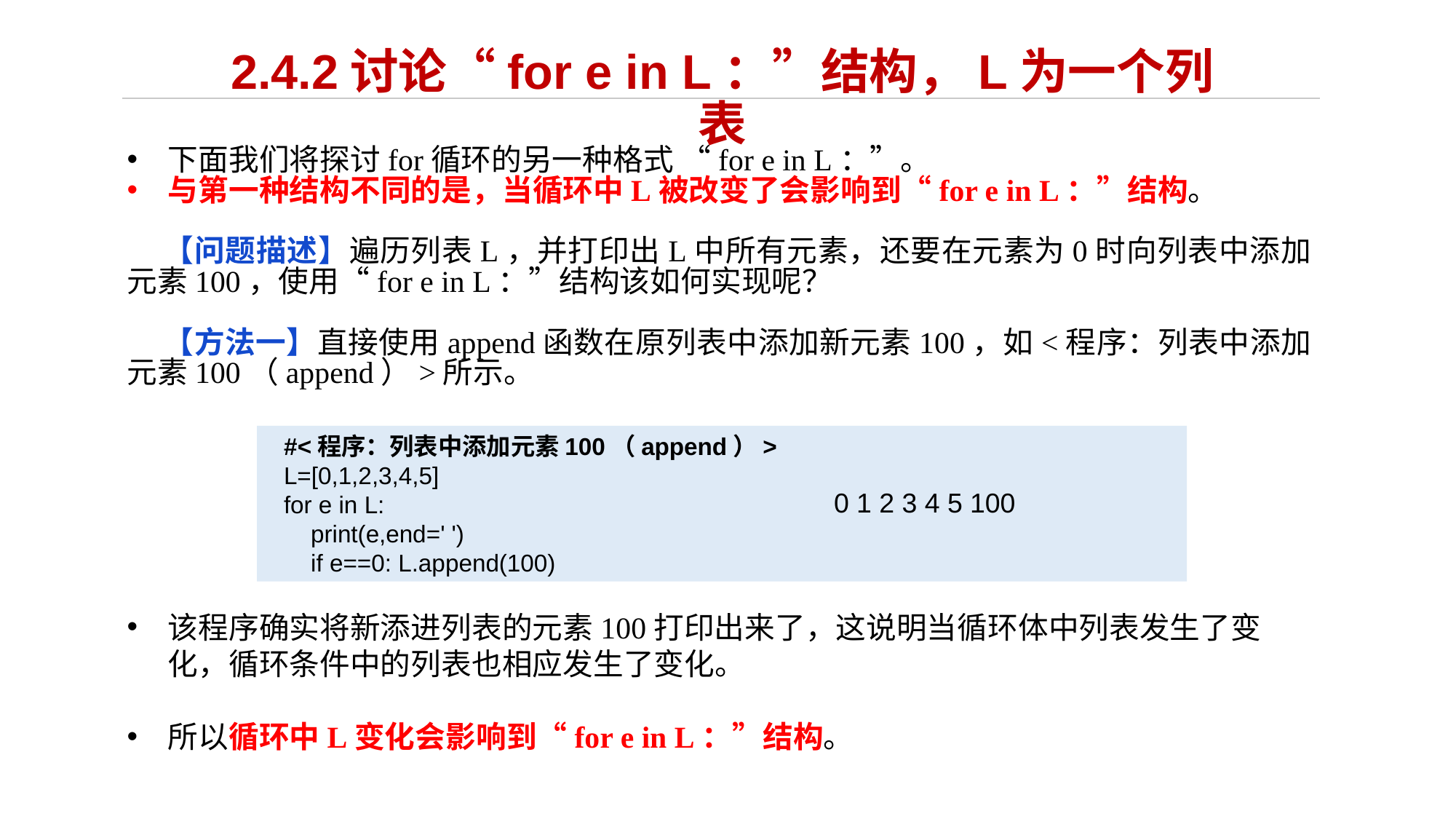

# 2.4.2讨论“for e in L：”结构，L为一个列表
下面我们将探讨for循环的另一种格式 “for e in L：”。
与第一种结构不同的是，当循环中L被改变了会影响到“for e in L：”结构。

【问题描述】遍历列表L，并打印出L中所有元素，还要在元素为0时向列表中添加元素100，使用“for e in L：”结构该如何实现呢？

【方法一】直接使用append函数在原列表中添加新元素100，如<程序：列表中添加元素100（append）>所示。

#<程序：列表中添加元素100（append）>
L=[0,1,2,3,4,5]
for e in L:
    print(e,end=' ')
    if e==0: L.append(100)
0 1 2 3 4 5 100
该程序确实将新添进列表的元素100打印出来了，这说明当循环体中列表发生了变化，循环条件中的列表也相应发生了变化。

所以循环中L变化会影响到“for e in L：”结构。